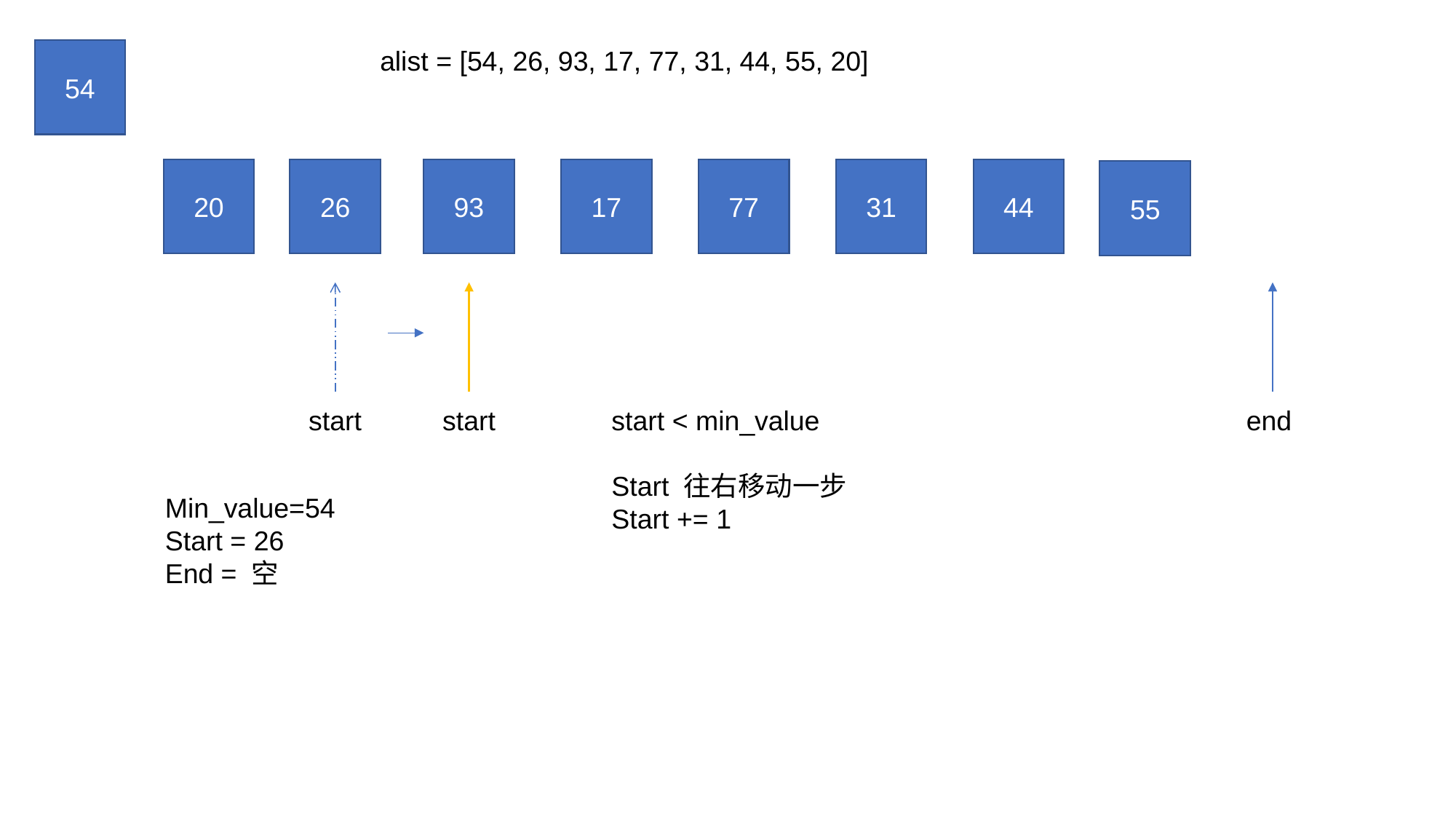

alist = [54, 26, 93, 17, 77, 31, 44, 55, 20]
54
20
31
44
26
93
17
77
55
start
start
end
start < min_value

Start 往右移动一步
Start += 1
Min_value=54
Start = 26
End = 空